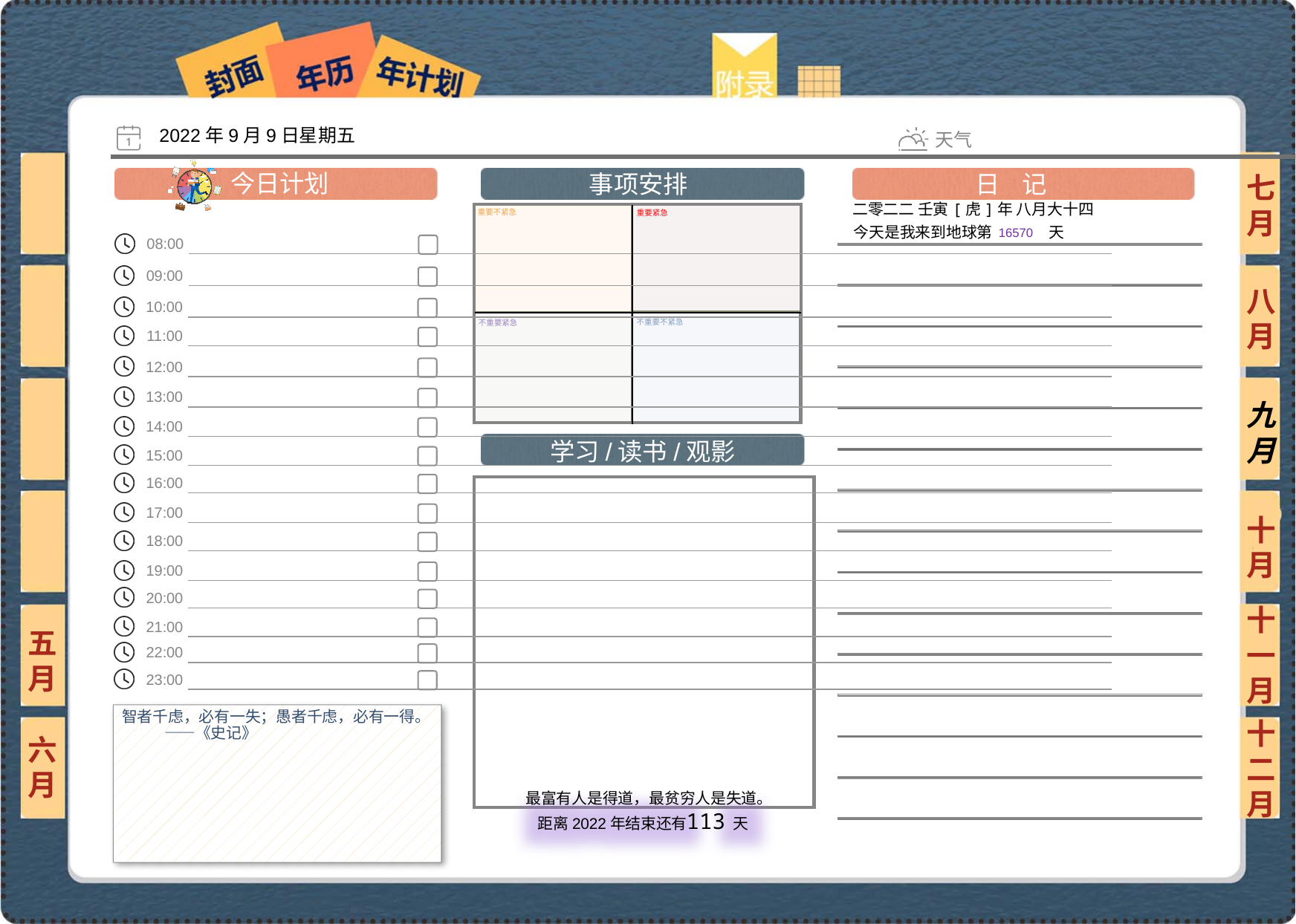

2022年9月9日星期五
七月
二零二二 壬寅[虎]年 八月大十四
16570
八月
九月
十月
十一月
五月
智者千虑，必有一失；愚者千虑，必有一得。——《史记》

六月
十二月
113
 最富有人是得道，最贫穷人是失道。